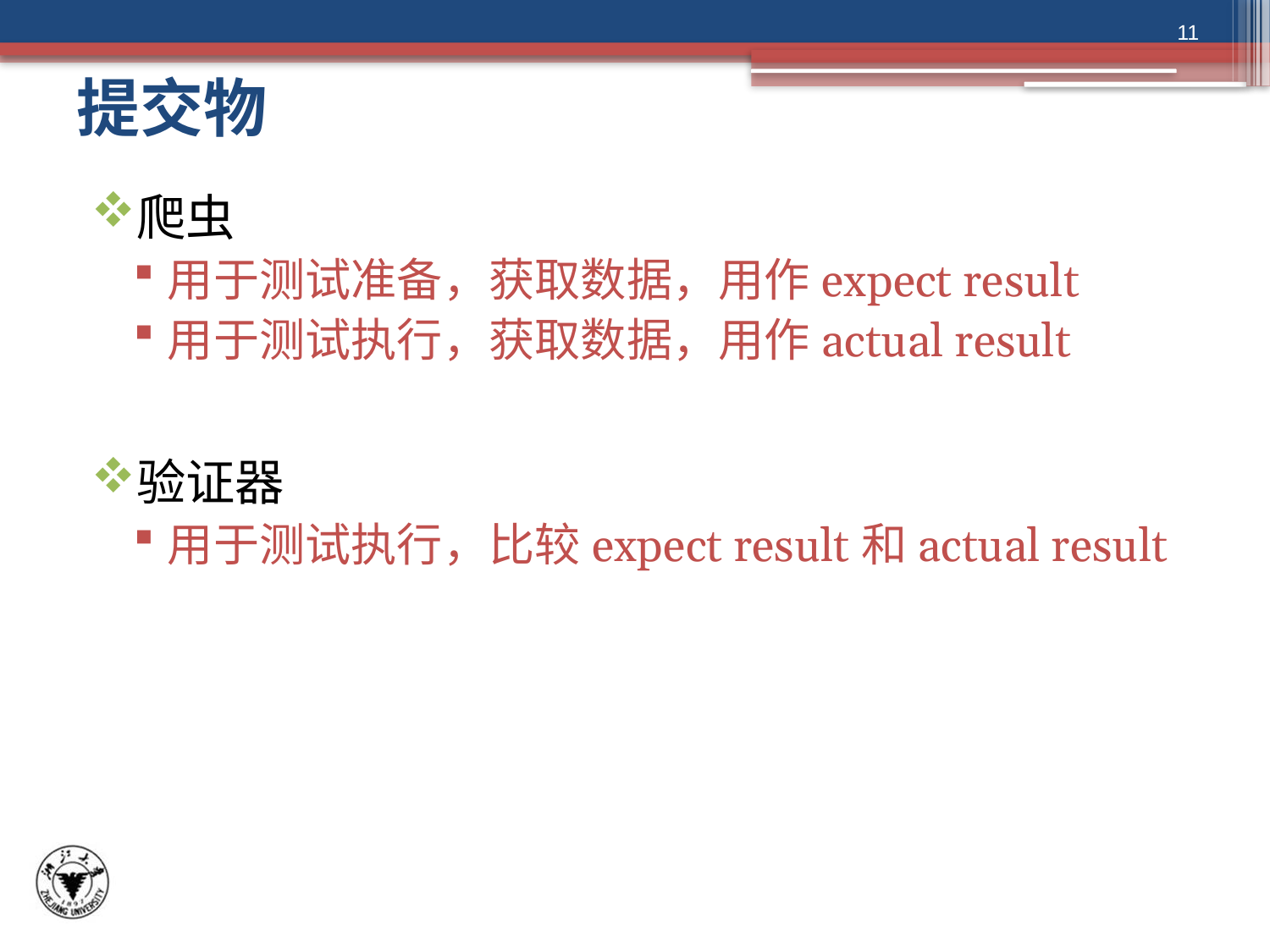

11
# 提交物
爬虫
用于测试准备，获取数据，用作expect result
用于测试执行，获取数据，用作actual result

验证器
用于测试执行，比较expect result和actual result